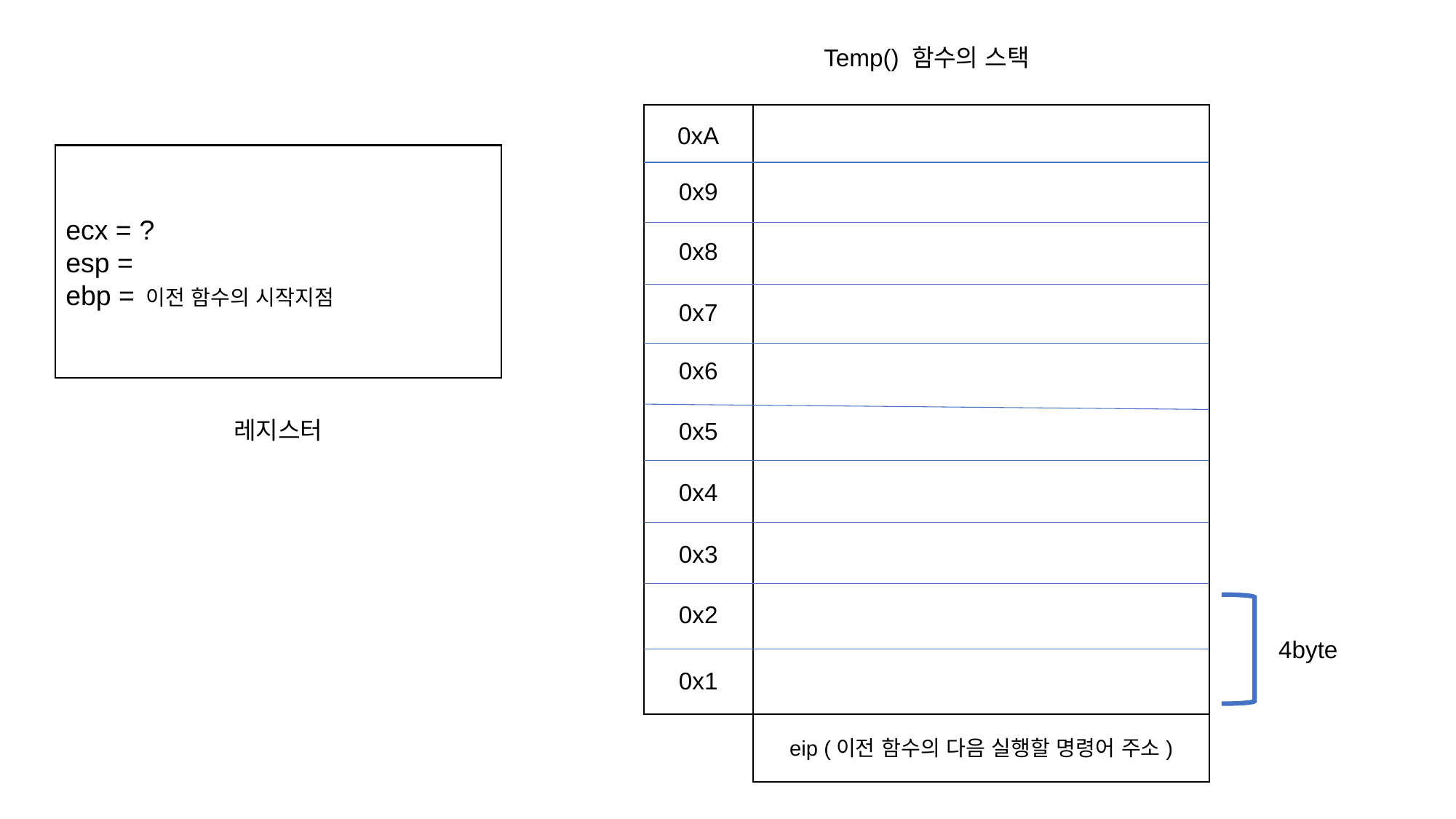

Temp() 함수의 스택

0xA
ecx = ?
esp =
ebp = 이전 함수의 시작지점
0x9
0x8
0x7
0x6
레지스터
0x5
0x4
0x3
0x2

4byte
0x1

eip (이전 함수의 다음 실행할 명령어 주소)